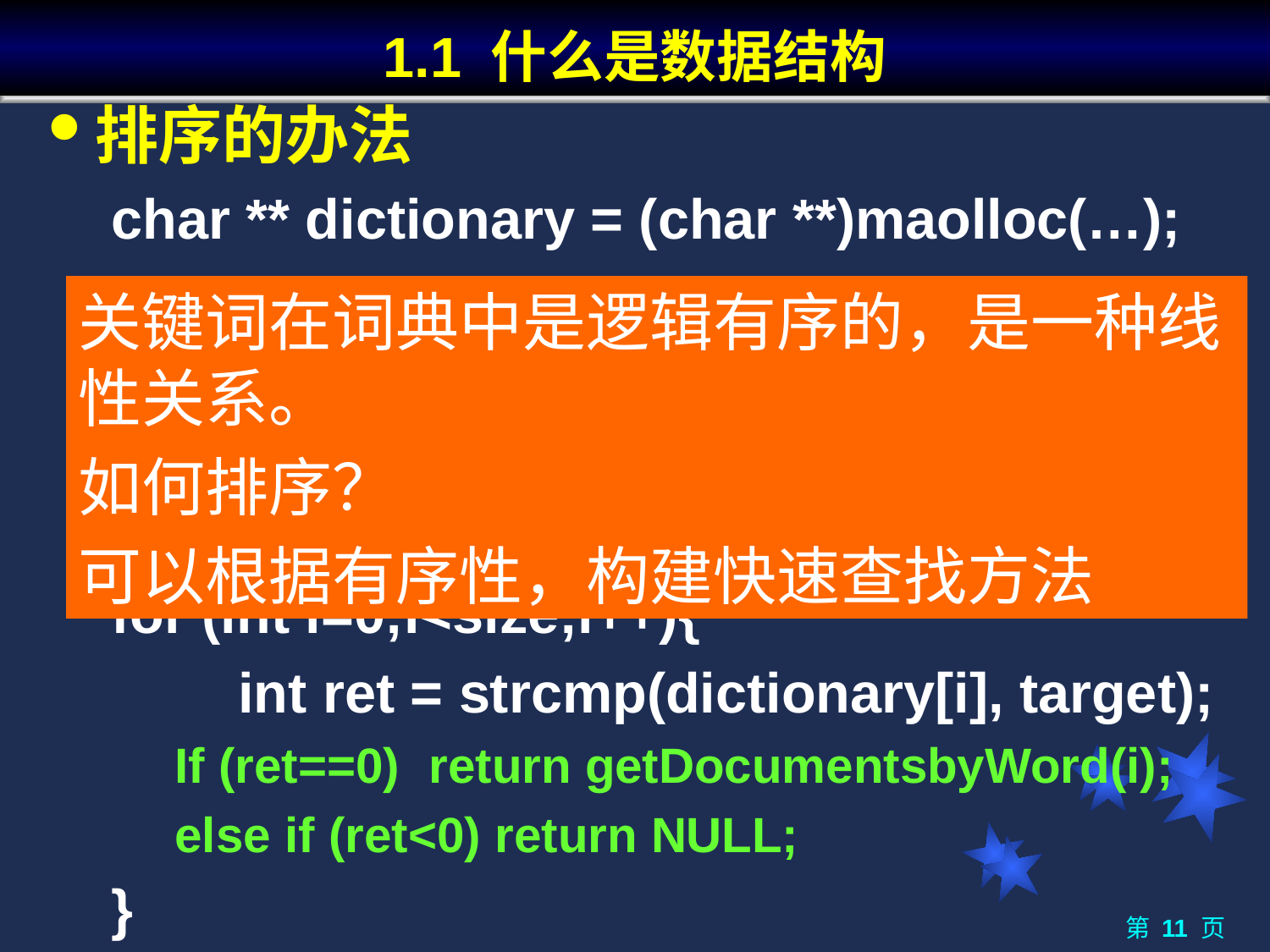

# 1.1 什么是数据结构
排序的办法
char ** dictionary = (char **)maolloc(…);
char * target = …;
…
sort(dictionary);
…
for (int i=0;i<size;i++){
	int ret = strcmp(dictionary[i], target);
If (ret==0) 	return getDocumentsbyWord(i);
else if (ret<0) return NULL;
}

关键词在词典中是逻辑有序的，是一种线性关系。
如何排序？
可以根据有序性，构建快速查找方法
第 11 页